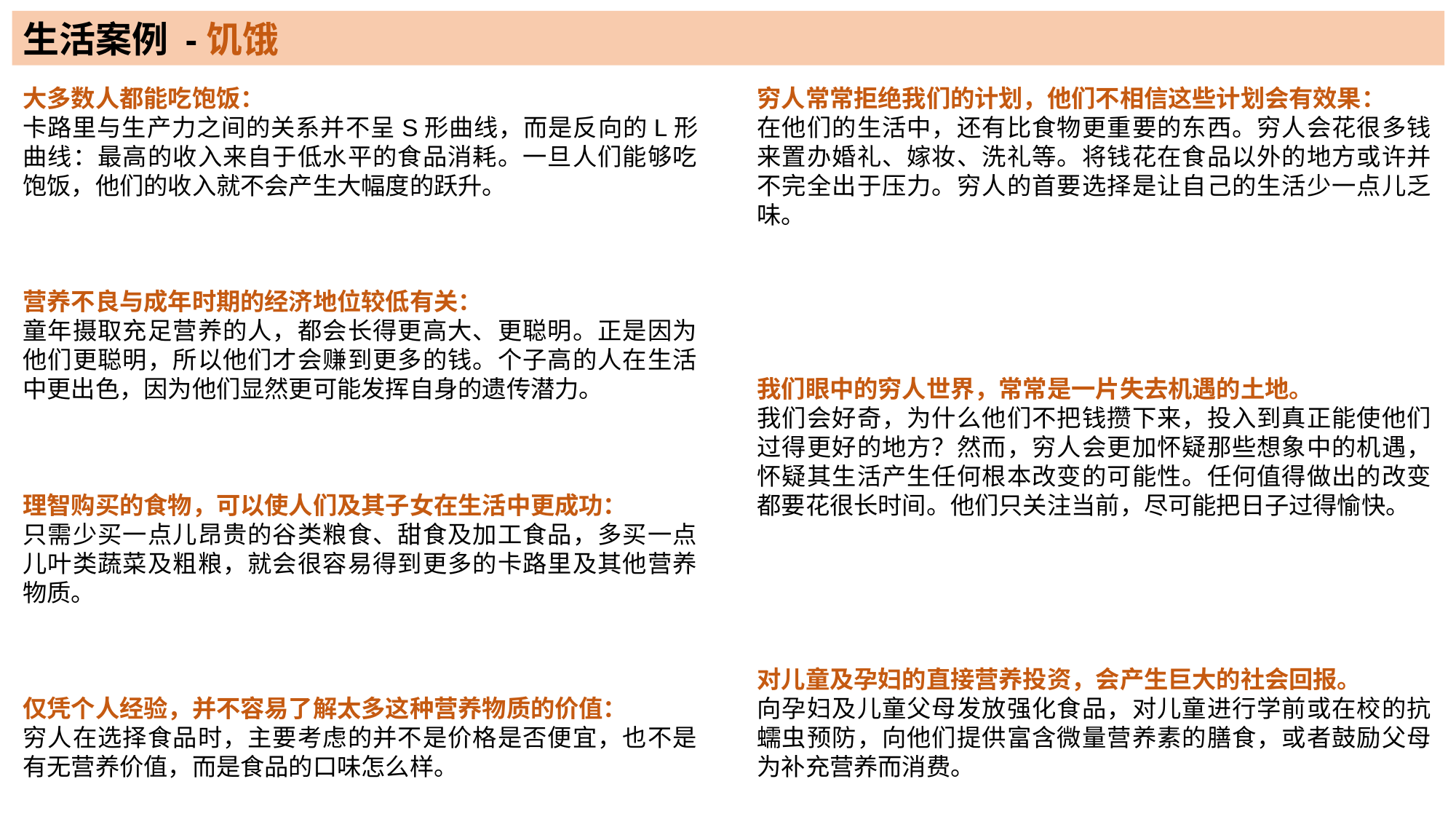

生活案例 -饥饿
大多数人都能吃饱饭：
卡路里与生产力之间的关系并不呈S形曲线，而是反向的L形曲线：最高的收入来自于低水平的食品消耗。一旦人们能够吃饱饭，他们的收入就不会产生大幅度的跃升。

营养不良与成年时期的经济地位较低有关：
童年摄取充足营养的人，都会长得更高大、更聪明。正是因为他们更聪明，所以他们才会赚到更多的钱。个子高的人在生活中更出色，因为他们显然更可能发挥自身的遗传潜力。

理智购买的食物，可以使人们及其子女在生活中更成功：
只需少买一点儿昂贵的谷类粮食、甜食及加工食品，多买一点儿叶类蔬菜及粗粮，就会很容易得到更多的卡路里及其他营养物质。

仅凭个人经验，并不容易了解太多这种营养物质的价值：
穷人在选择食品时，主要考虑的并不是价格是否便宜，也不是有无营养价值，而是食品的口味怎么样。
穷人常常拒绝我们的计划，他们不相信这些计划会有效果：
在他们的生活中，还有比食物更重要的东西。穷人会花很多钱来置办婚礼、嫁妆、洗礼等。将钱花在食品以外的地方或许并不完全出于压力。穷人的首要选择是让自己的生活少一点儿乏味。

我们眼中的穷人世界，常常是一片失去机遇的土地。
我们会好奇，为什么他们不把钱攒下来，投入到真正能使他们过得更好的地方？然而，穷人会更加怀疑那些想象中的机遇，怀疑其生活产生任何根本改变的可能性。任何值得做出的改变都要花很长时间。他们只关注当前，尽可能把日子过得愉快。

对儿童及孕妇的直接营养投资，会产生巨大的社会回报。
向孕妇及儿童父母发放强化食品，对儿童进行学前或在校的抗蠕虫预防，向他们提供富含微量营养素的膳食，或者鼓励父母为补充营养而消费。